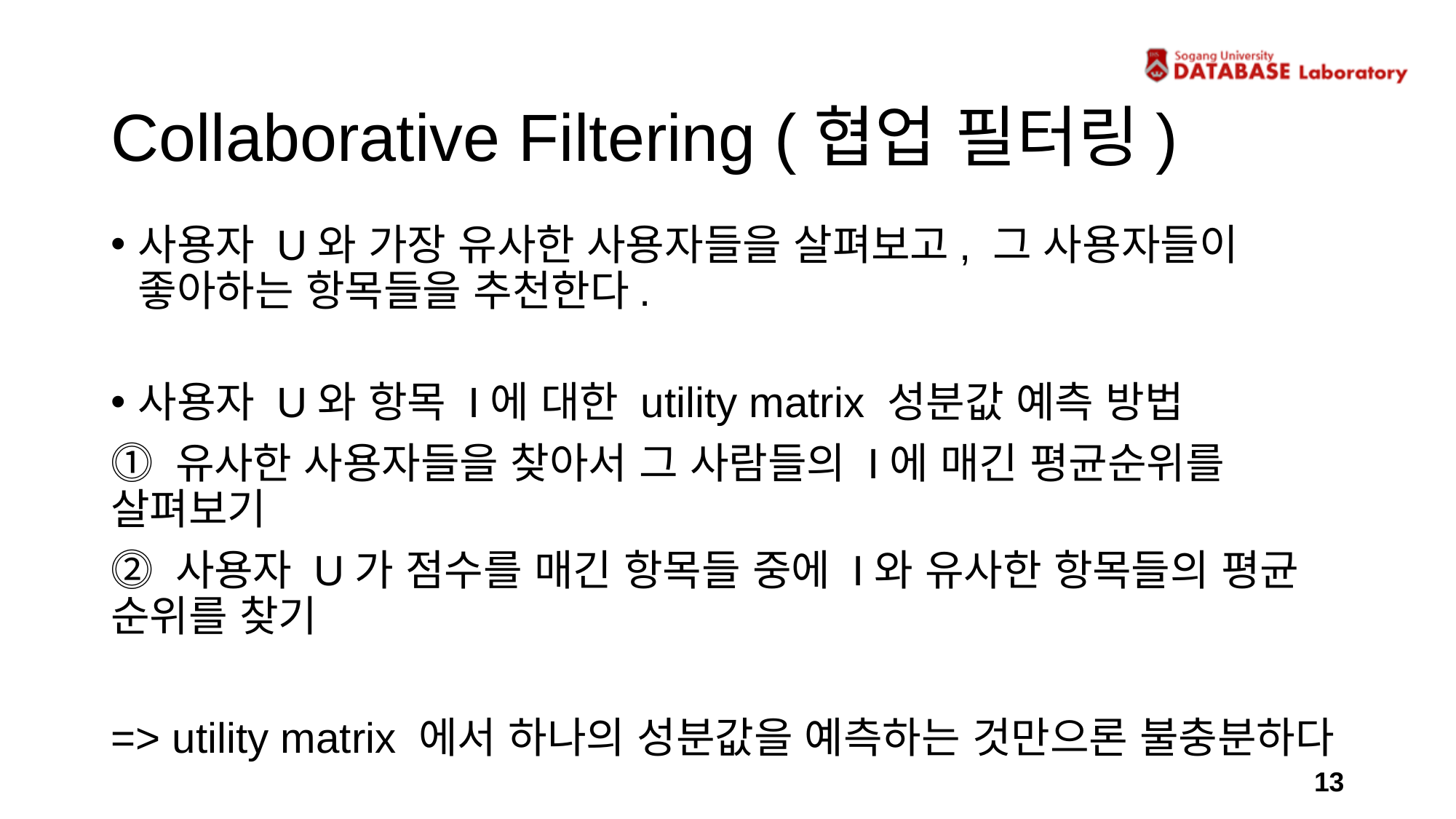

Collaborative Filtering (협업 필터링)
사용자 U와 가장 유사한 사용자들을 살펴보고, 그 사용자들이 좋아하는 항목들을 추천한다.

사용자 U와 항목 I에 대한 utility matrix 성분값 예측 방법
⓵ 유사한 사용자들을 찾아서 그 사람들의 I에 매긴 평균순위를 살펴보기
⓶ 사용자 U가 점수를 매긴 항목들 중에 I와 유사한 항목들의 평균 순위를 찾기

=> utility matrix 에서 하나의 성분값을 예측하는 것만으론 불충분하다
13